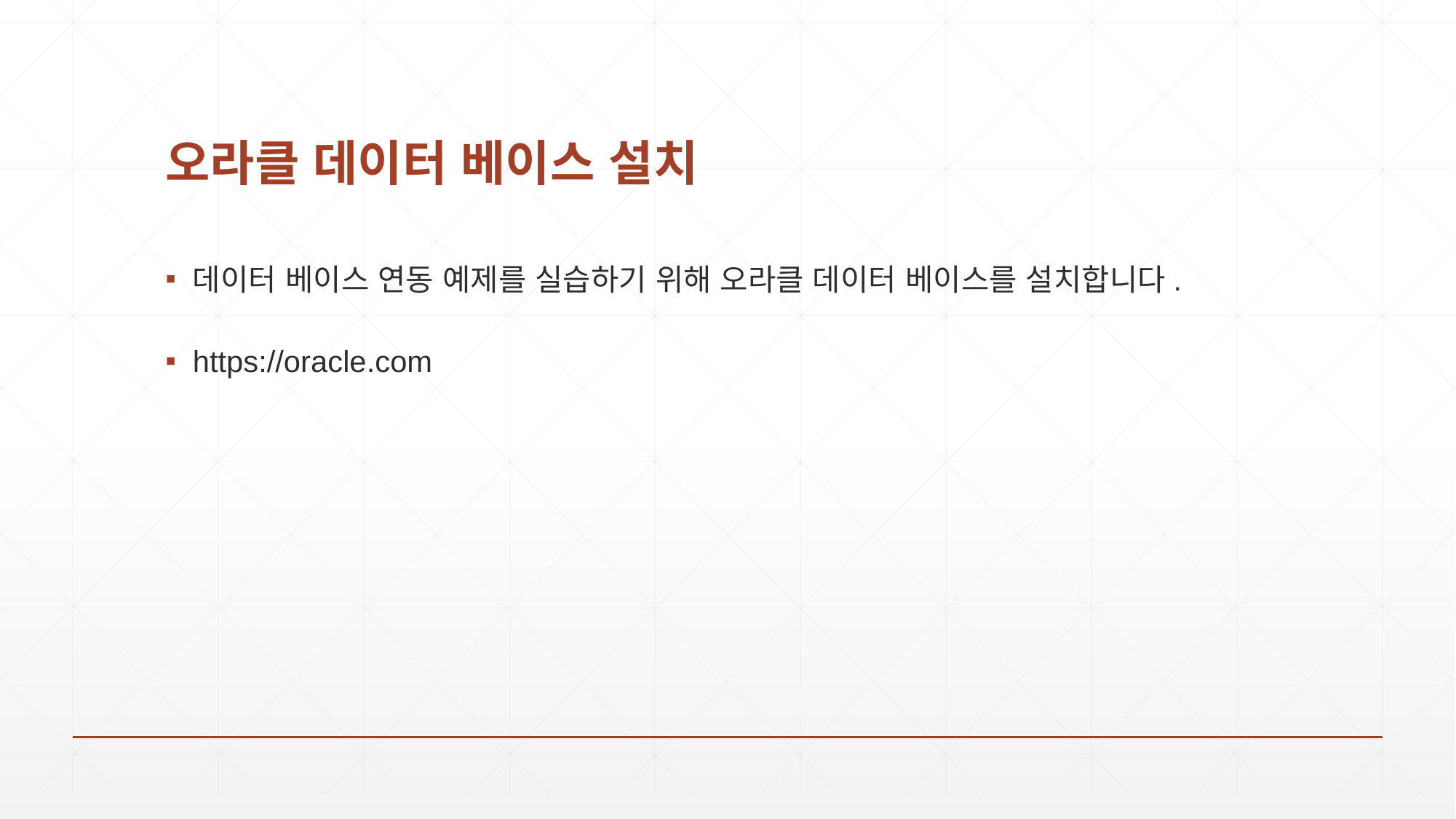

# 오라클 데이터 베이스 설치
데이터 베이스 연동 예제를 실습하기 위해 오라클 데이터 베이스를 설치합니다.
https://oracle.com